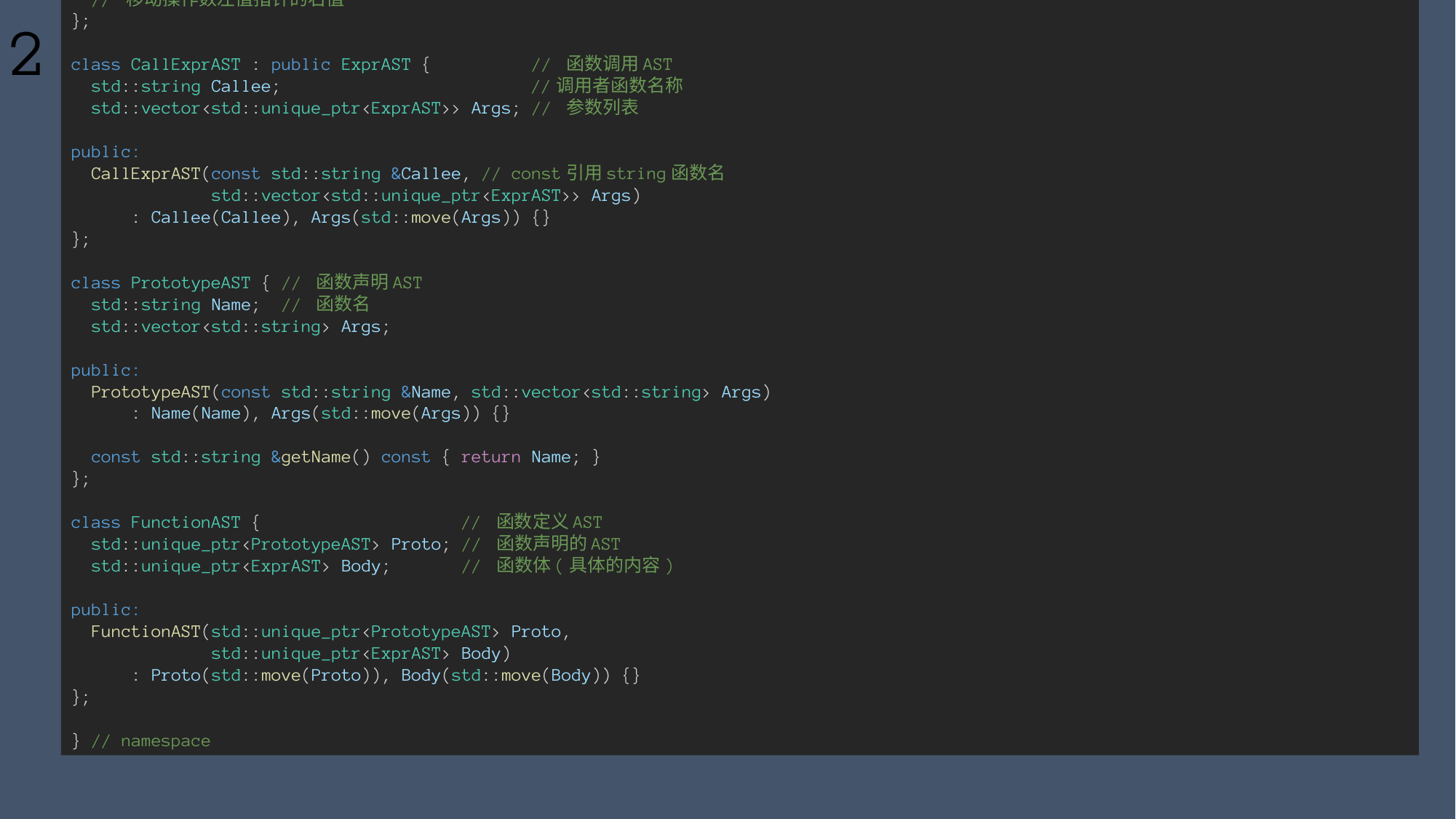

# 2 抽象语法树
namespace { // 匿名空间,包括了所有的AST
class ExprAST { // AST基类
public:
  virtual ~ExprAST() = default; // 析构的虚函数, 采用编译器的默认初始化
};
class NumberExprAST : public ExprAST { // 数字的AST
  double Val;                          //存储数字的字面量
public:
  NumberExprAST(double Val) : Val(Val) {} // 构造函数
};
class VariableExprAST : public ExprAST { // 变量的AST
  std::string Name;                      // 变量名
public:
  VariableExprAST(const std::string &Name) : Name(Name) {}
};
class BinaryExprAST : public ExprAST { // 二元表达式AST
  char Op;                             // 二元运算符如+-*/
  std::unique_ptr<ExprAST> LHS, RHS; // 独占指针：左操作数,右操作数
  // Left Hand Side, Right Hand Side
public:
  BinaryExprAST(char Op, std::unique_ptr<ExprAST> LHS,
                std::unique_ptr<ExprAST> RHS)
      : Op(Op), LHS(std::move(LHS)), RHS(std::move(RHS)) {}
  // 移动操作数左值指针的右值
};
class CallExprAST : public ExprAST {          // 函数调用AST
  std::string Callee;                         //调用者函数名称
  std::vector<std::unique_ptr<ExprAST>> Args; // 参数列表
public:
  CallExprAST(const std::string &Callee, // const引用string函数名
              std::vector<std::unique_ptr<ExprAST>> Args)
      : Callee(Callee), Args(std::move(Args)) {}
};
class PrototypeAST { // 函数声明AST
  std::string Name;  // 函数名
  std::vector<std::string> Args;
public:
  PrototypeAST(const std::string &Name, std::vector<std::string> Args)
      : Name(Name), Args(std::move(Args)) {}
  const std::string &getName() const { return Name; }
};
class FunctionAST {                    // 函数定义AST
  std::unique_ptr<PrototypeAST> Proto; // 函数声明的AST
  std::unique_ptr<ExprAST> Body;       // 函数体(具体的内容)
public:
  FunctionAST(std::unique_ptr<PrototypeAST> Proto,
              std::unique_ptr<ExprAST> Body)
      : Proto(std::move(Proto)), Body(std::move(Body)) {}
};
} // namespace